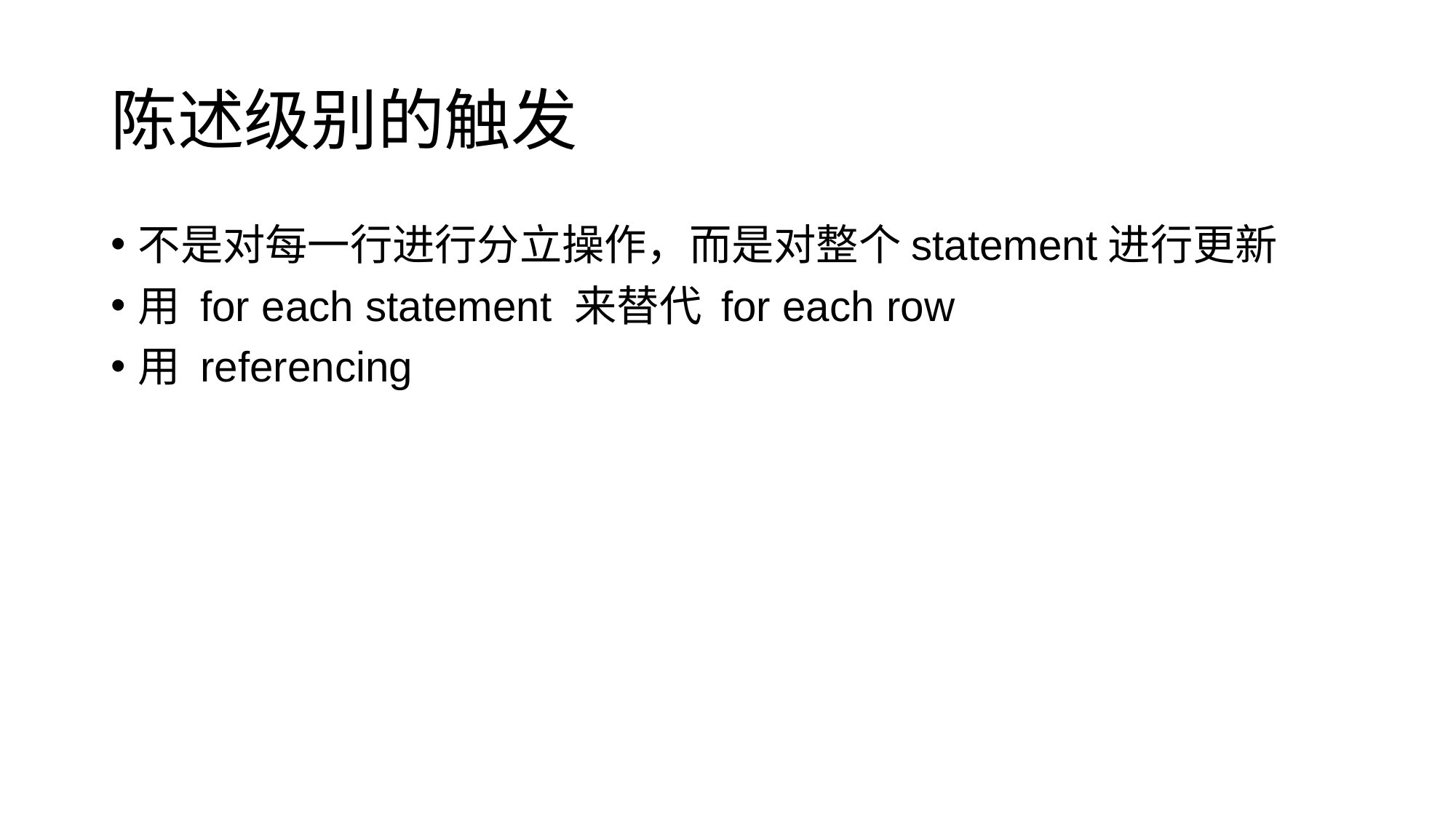

# 陈述级别的触发
不是对每一行进行分立操作，而是对整个statement进行更新
用 for each statement 来替代 for each row
用 referencing